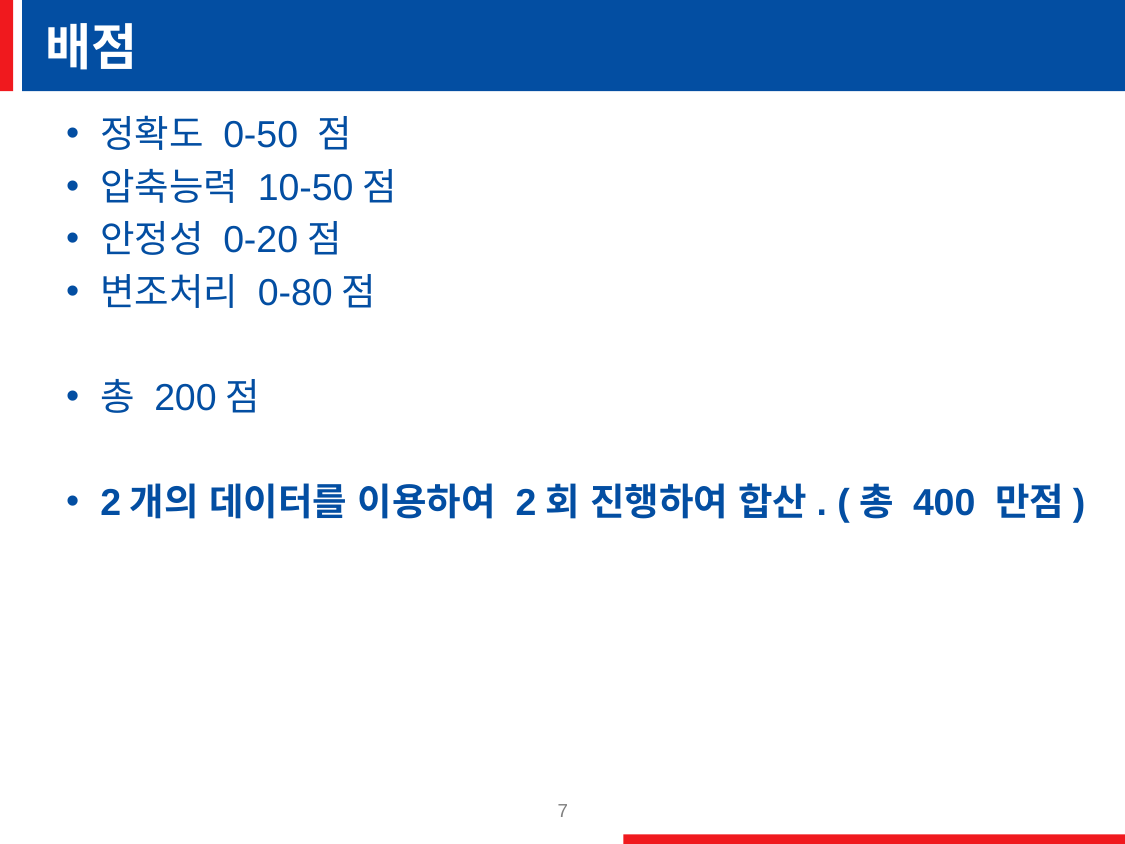

# 배점
정확도 0-50 점
압축능력 10-50점
안정성 0-20점
변조처리 0-80점

총 200점

2개의 데이터를 이용하여 2회 진행하여 합산. (총 400 만점)